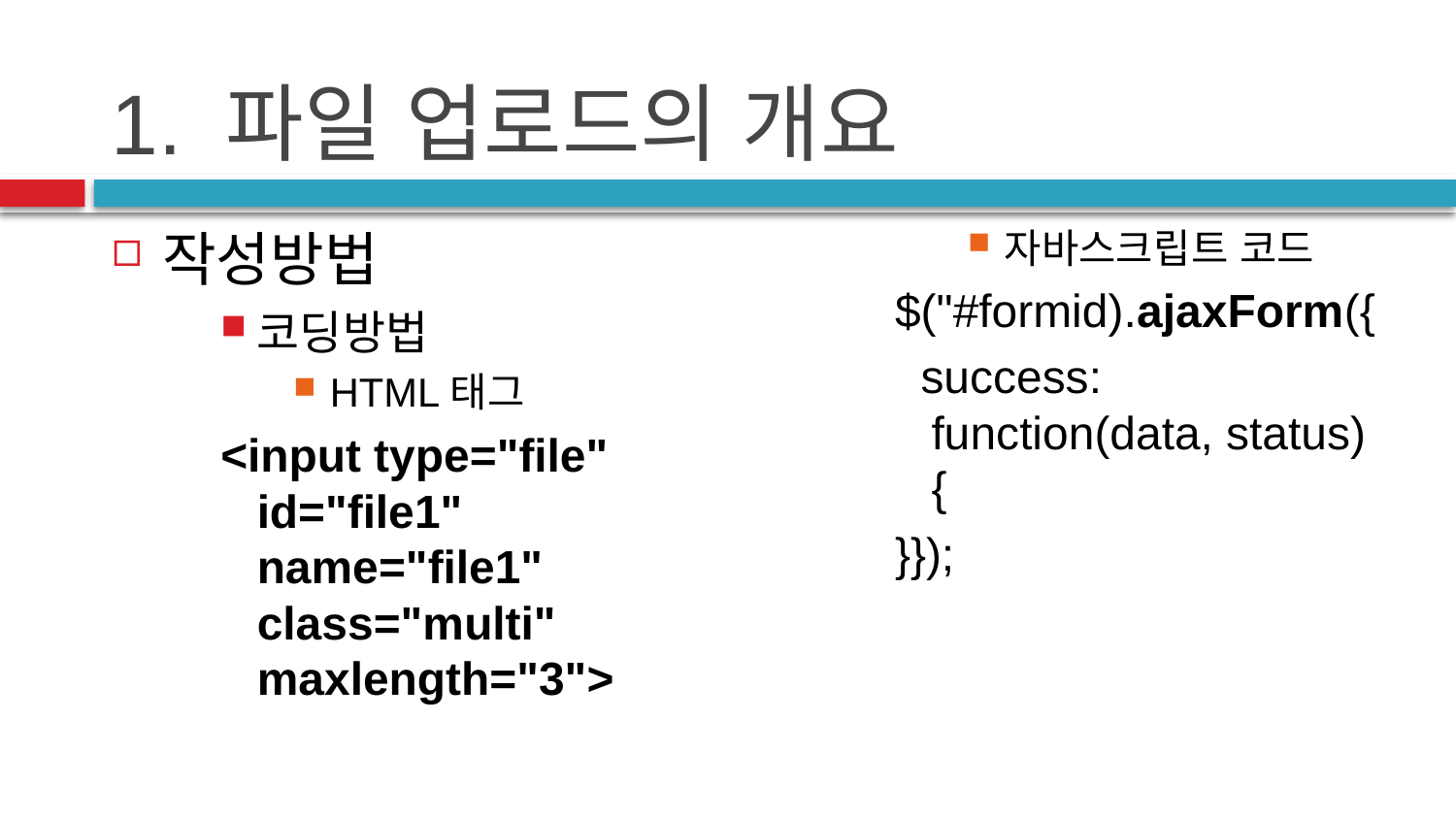

# 1. 파일 업로드의 개요
자바스크립트 코드
$("#formid).ajaxForm({
  success: function(data, status){
}});

작성방법
코딩방법
HTML태그
<input type="file" id="file1" name="file1" class="multi" maxlength="3">